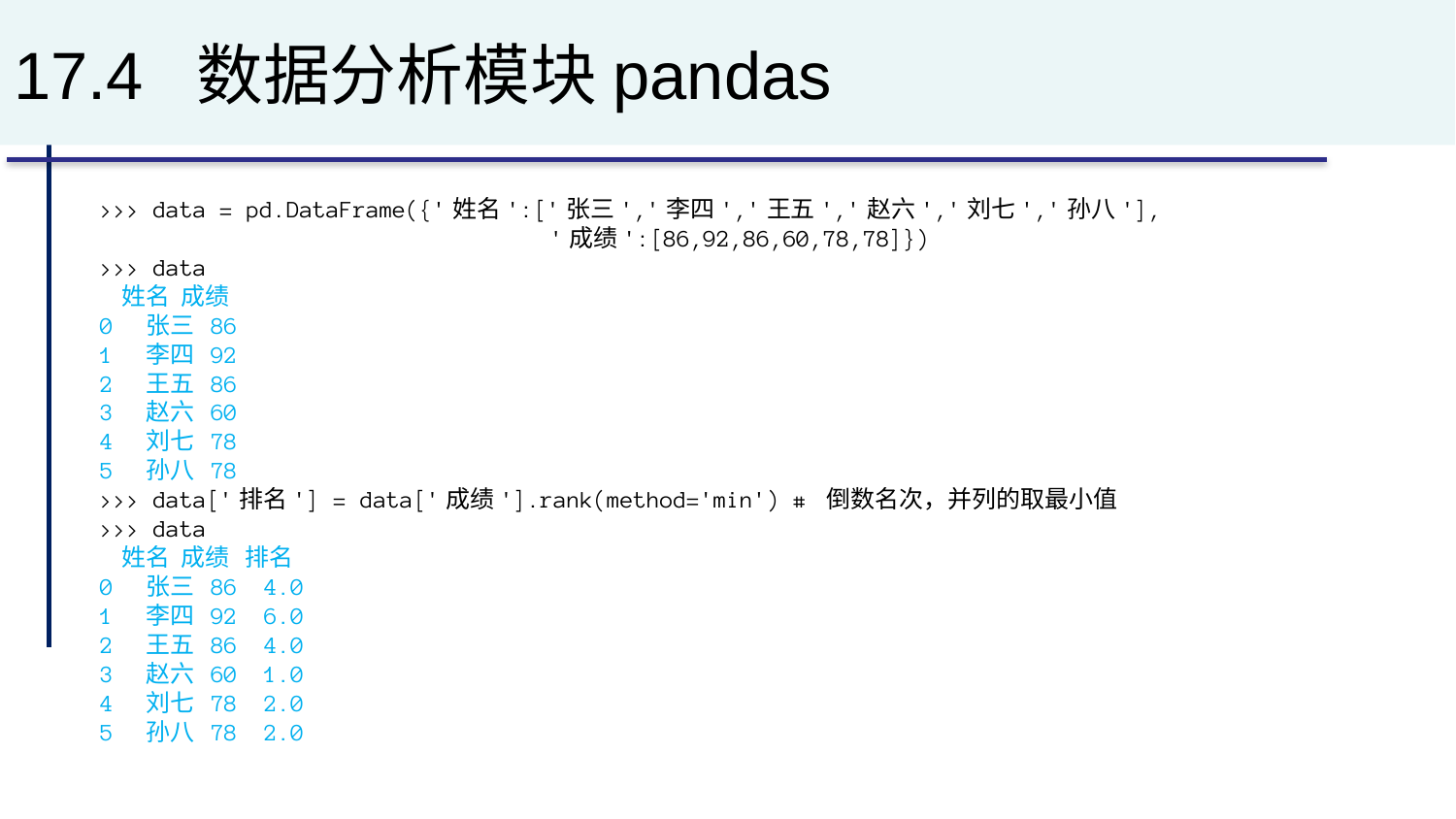

# 17.4  数据分析模块pandas
>>> data = pd.DataFrame({'姓名':['张三','李四','王五','赵六','刘七','孙八'],
			 '成绩':[86,92,86,60,78,78]})
>>> data
   姓名  成绩
0  张三  86
1  李四  92
2  王五  86
3  赵六  60
4  刘七  78
5  孙八  78
>>> data['排名'] = data['成绩'].rank(method='min') # 倒数名次，并列的取最小值
>>> data
   姓名  成绩   排名
0  张三  86  4.0
1  李四  92  6.0
2  王五  86  4.0
3  赵六  60  1.0
4  刘七  78  2.0
5  孙八  78  2.0